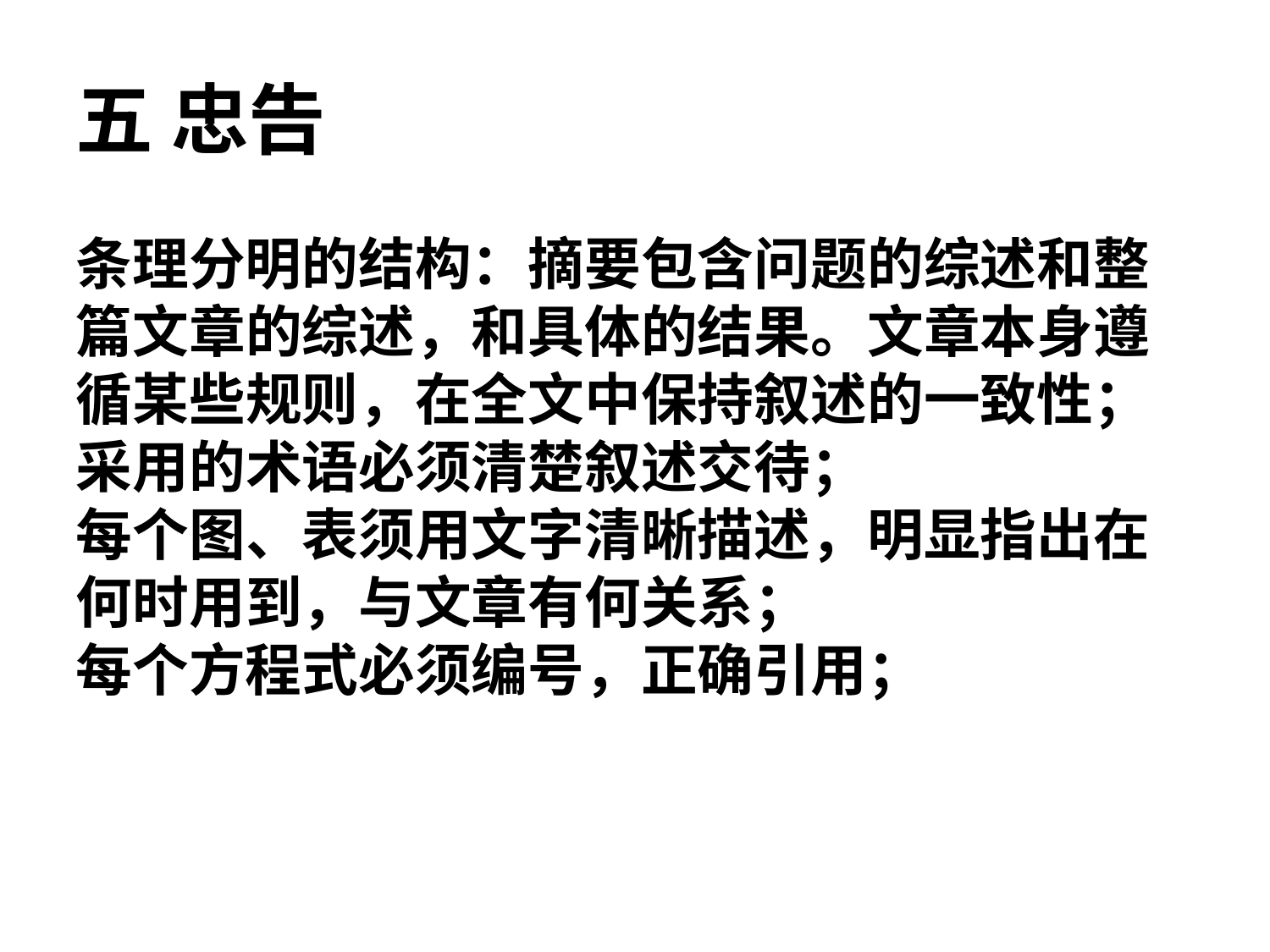

# 五 忠告
条理分明的结构：摘要包含问题的综述和整篇文章的综述，和具体的结果。文章本身遵循某些规则，在全文中保持叙述的一致性；
采用的术语必须清楚叙述交待；
每个图、表须用文字清晰描述，明显指出在何时用到，与文章有何关系；
每个方程式必须编号，正确引用；